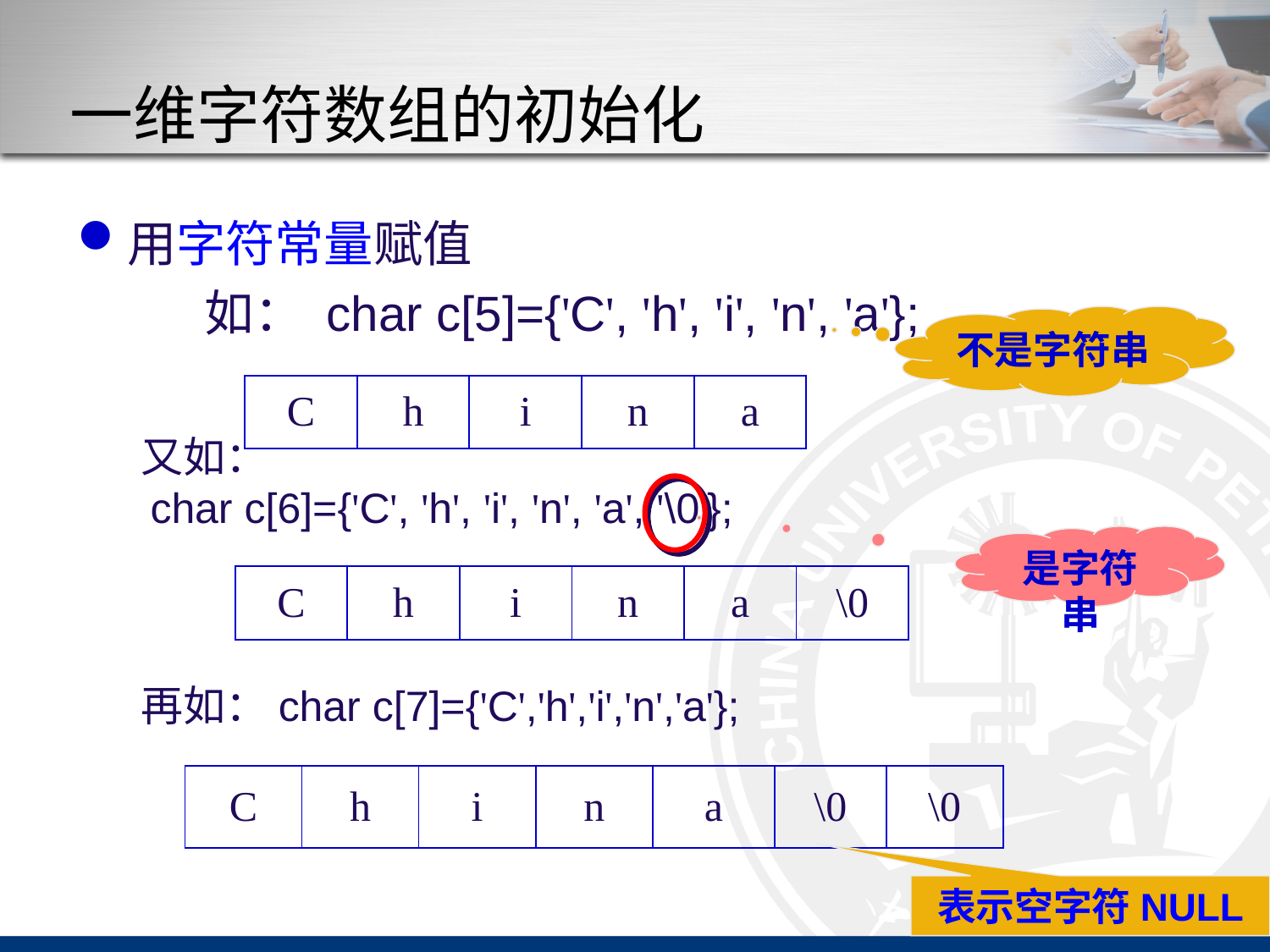

# 一维字符数组的初始化
用字符常量赋值
	如： char c[5]={'C', 'h', 'i', 'n', 'a'};

又如：
char c[6]={'C', 'h', 'i', 'n', 'a', '\0'};

再如：char c[7]={'C','h','i','n','a'};

不是字符串
| C | h | i | n | a |
| --- | --- | --- | --- | --- |

是字符串
| C | h | i | n | a | \0 |
| --- | --- | --- | --- | --- | --- |
| C | h | i | n | a | \0 | \0 |
| --- | --- | --- | --- | --- | --- | --- |
表示空字符NULL